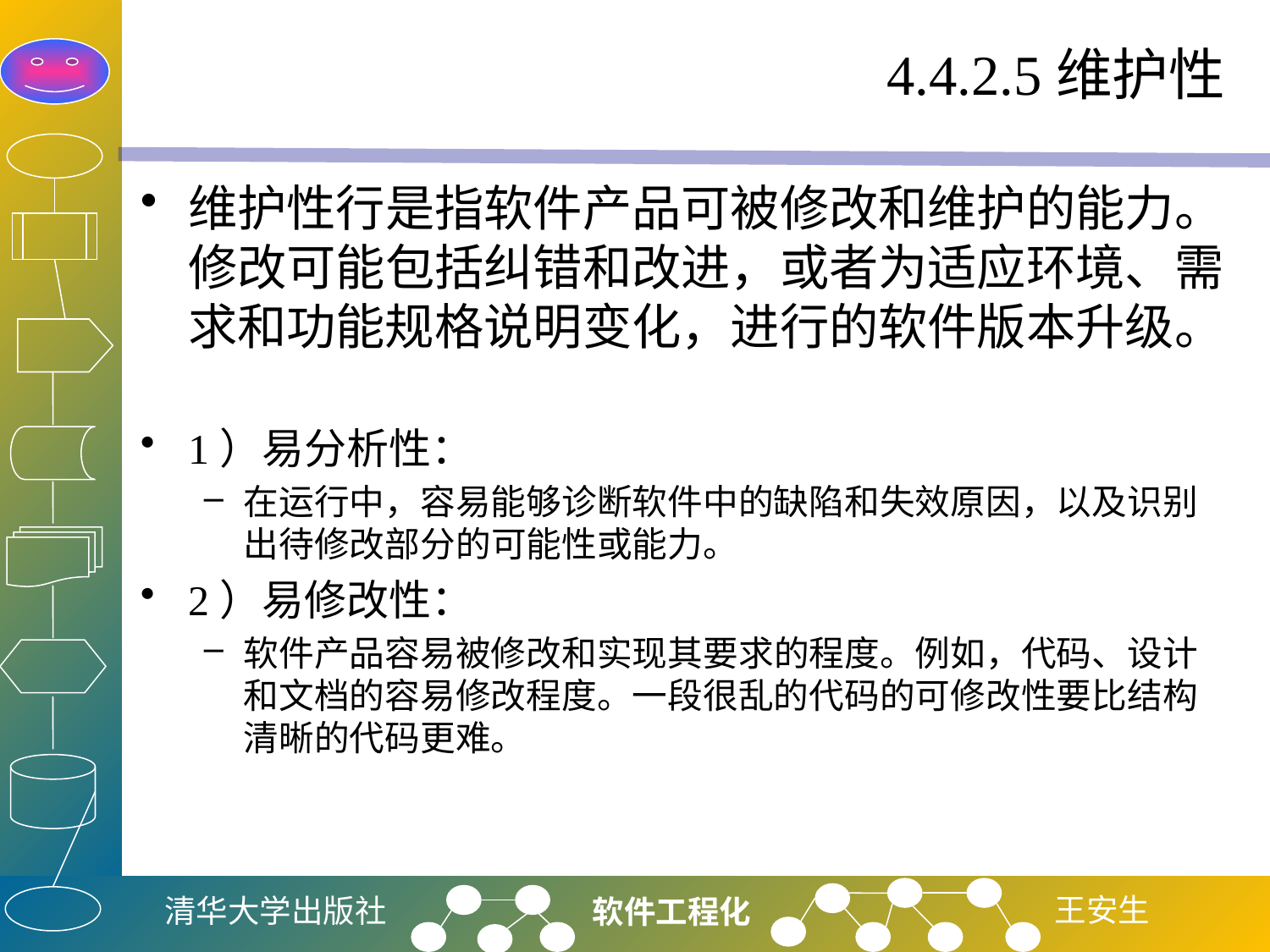

# 4.4.2.5维护性
维护性行是指软件产品可被修改和维护的能力。修改可能包括纠错和改进，或者为适应环境、需求和功能规格说明变化，进行的软件版本升级。

1）易分析性：
在运行中，容易能够诊断软件中的缺陷和失效原因，以及识别出待修改部分的可能性或能力。
2）易修改性：
软件产品容易被修改和实现其要求的程度。例如，代码、设计和文档的容易修改程度。一段很乱的代码的可修改性要比结构清晰的代码更难。